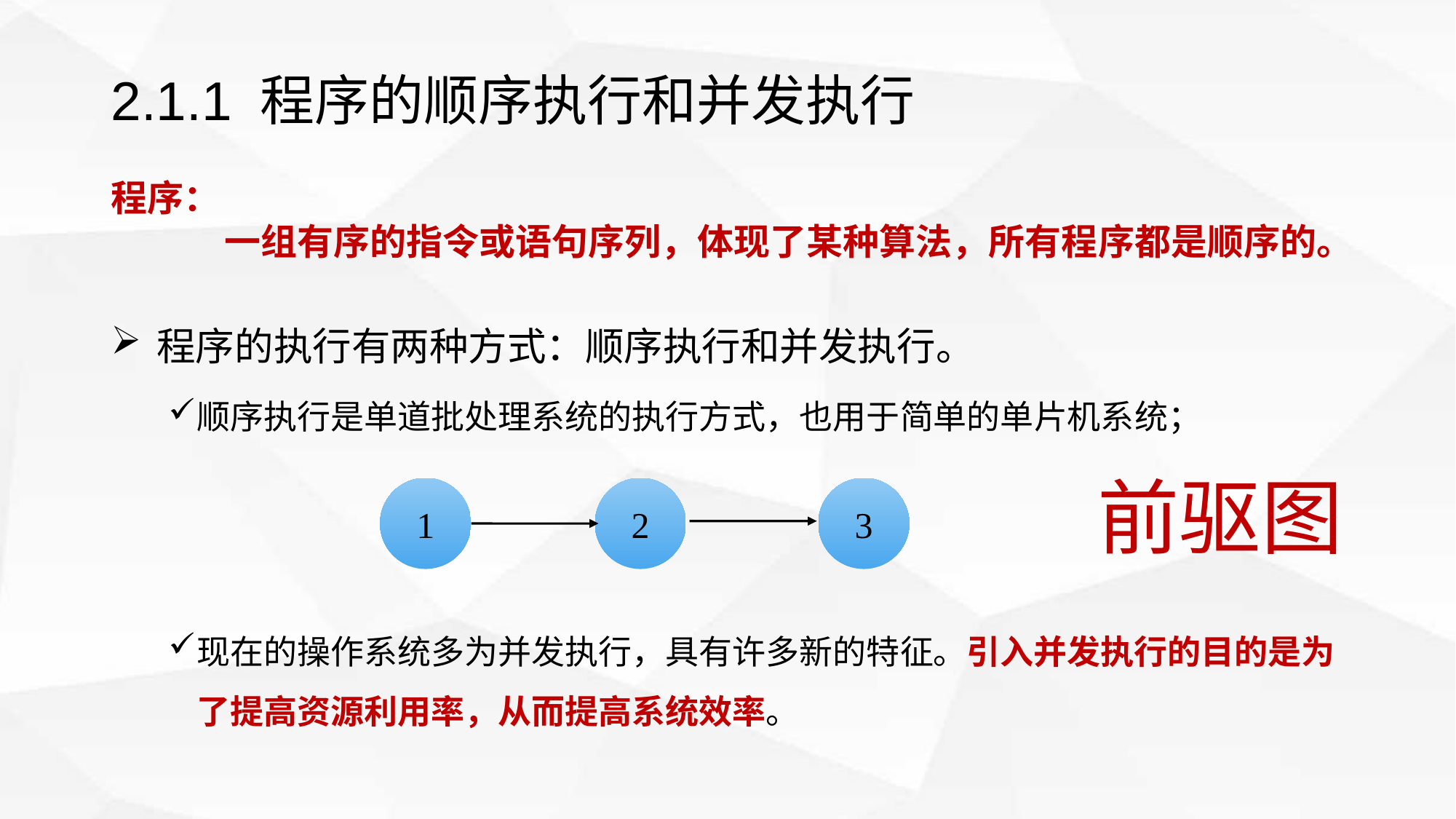

# 2.1.1 程序的顺序执行和并发执行
程序：
一组有序的指令或语句序列，体现了某种算法，所有程序都是顺序的。
 程序的执行有两种方式：顺序执行和并发执行。
顺序执行是单道批处理系统的执行方式，也用于简单的单片机系统；

现在的操作系统多为并发执行，具有许多新的特征。引入并发执行的目的是为了提高资源利用率，从而提高系统效率。
前驱图
1
2
3